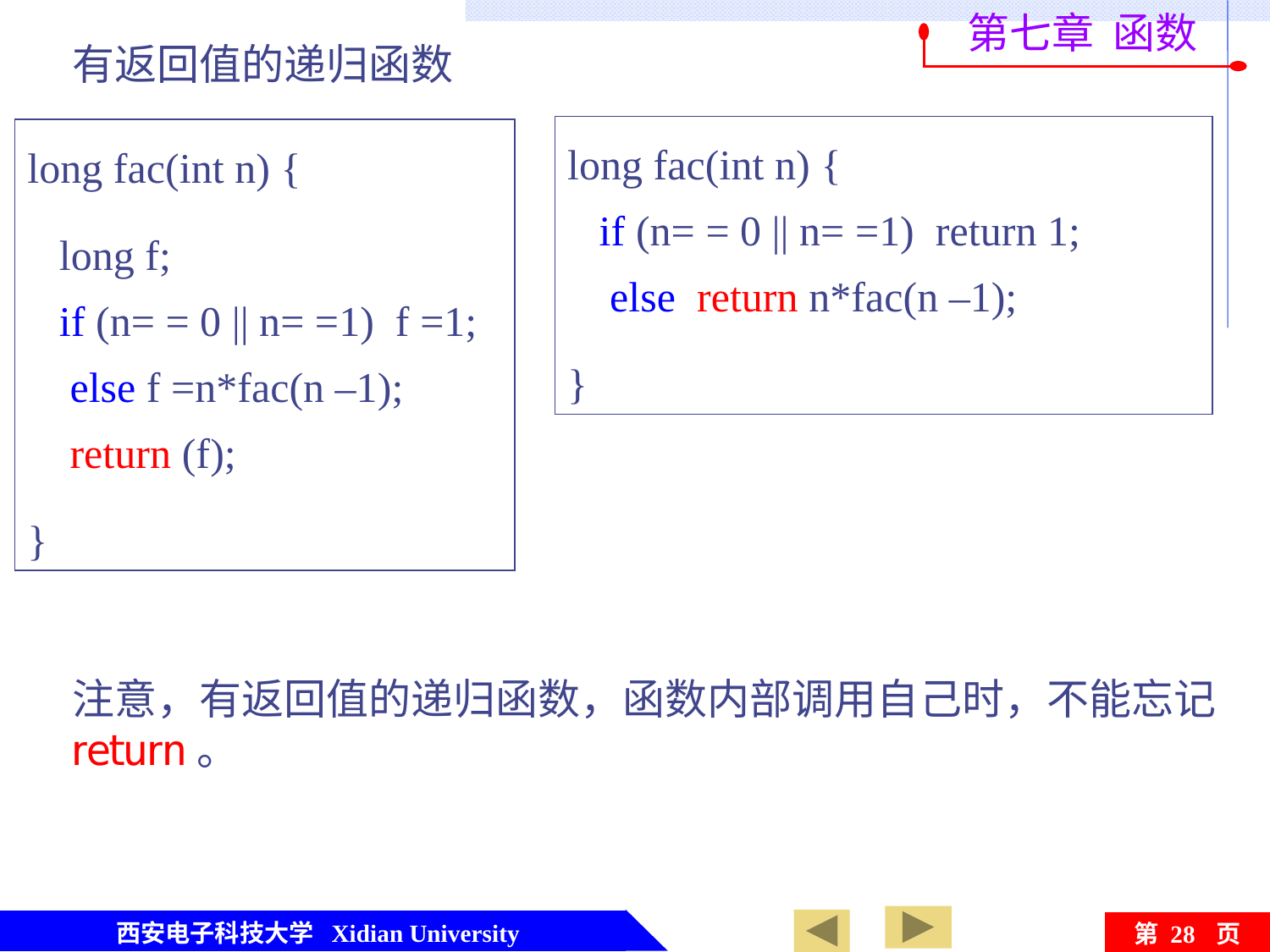

第七章  函数

有返回值的递归函数
long fac(int n) {
   if (n= = 0 || n= =1)  return 1;
    else  return n*fac(n –1);
}
long fac(int n) {
   long f;
   if (n= = 0 || n= =1)  f =1;
    else f =n*fac(n –1);
    return (f);
}
注意，有返回值的递归函数，函数内部调用自己时，不能忘记return。